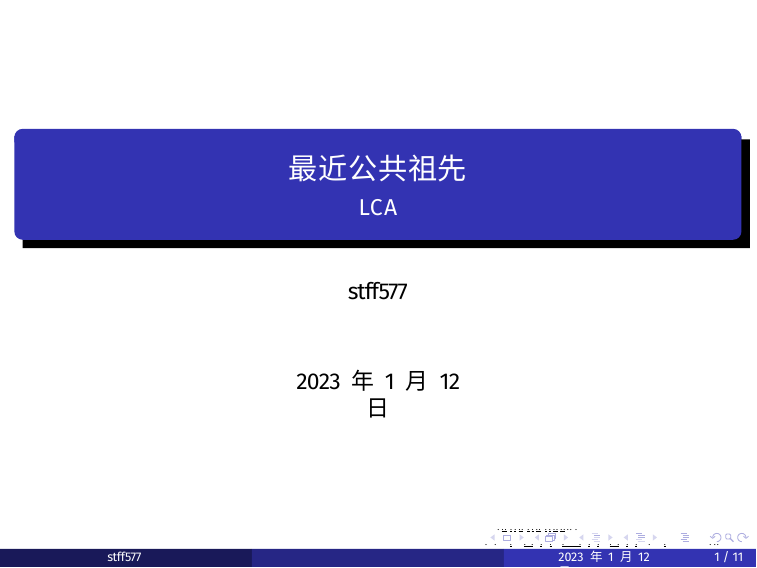

最近公共祖先
LCA

stff577

2023 年 1 月 12 日
. . . . . . .  . . . .  . . . . . . . . .
.     .        .       .    .    .    .     .    .    .    .      .    .    .    .      .        .	.  . .
stff577
2023 年 1 月 12 日
1 / 11